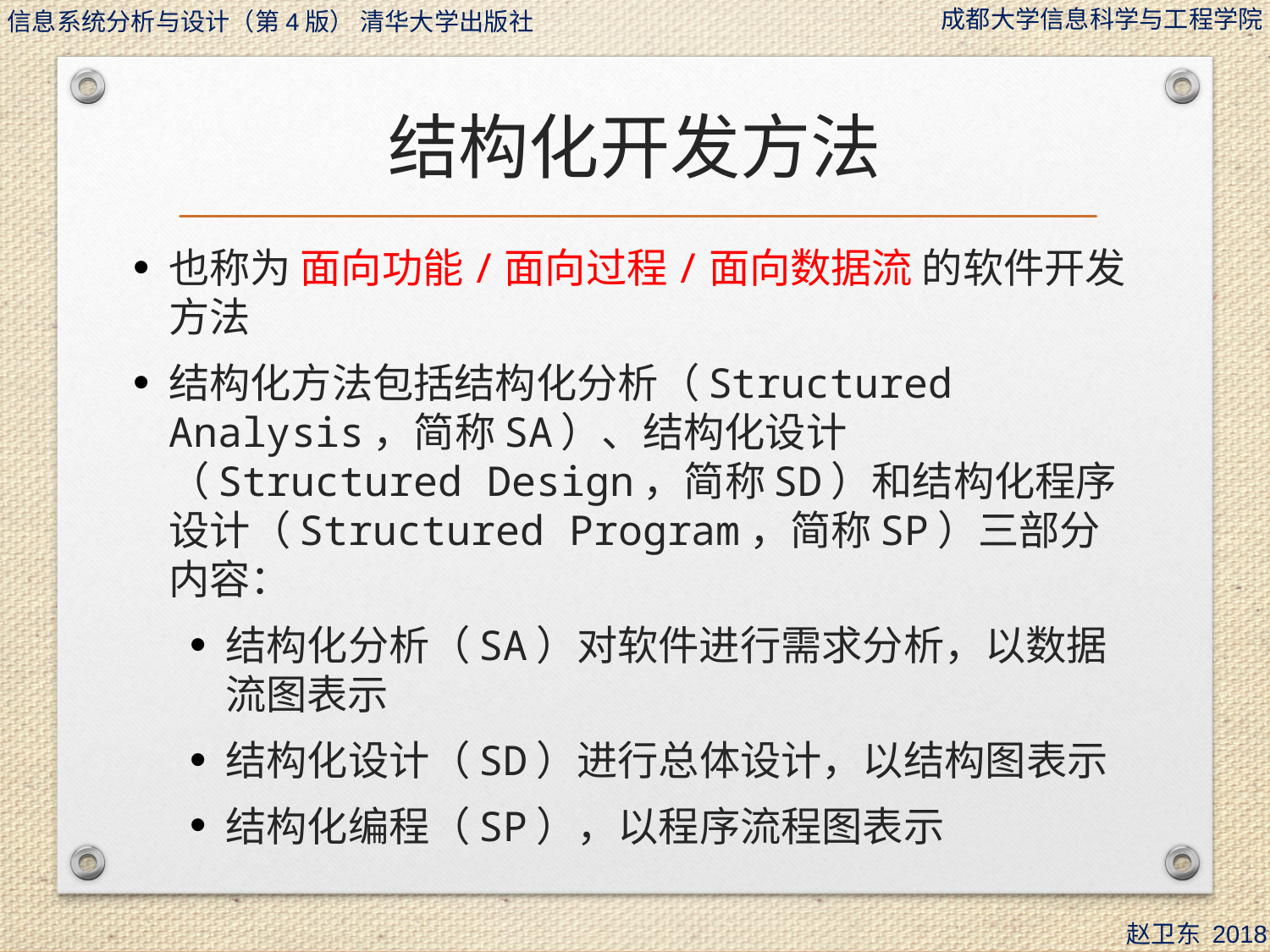

# 结构化开发方法
也称为 面向功能/面向过程/面向数据流 的软件开发方法
结构化方法包括结构化分析（Structured Analysis，简称SA）、结构化设计（Structured Design，简称SD）和结构化程序设计（Structured Program，简称SP）三部分内容：
结构化分析（SA）对软件进行需求分析，以数据流图表示
结构化设计（SD）进行总体设计，以结构图表示
结构化编程（SP），以程序流程图表示